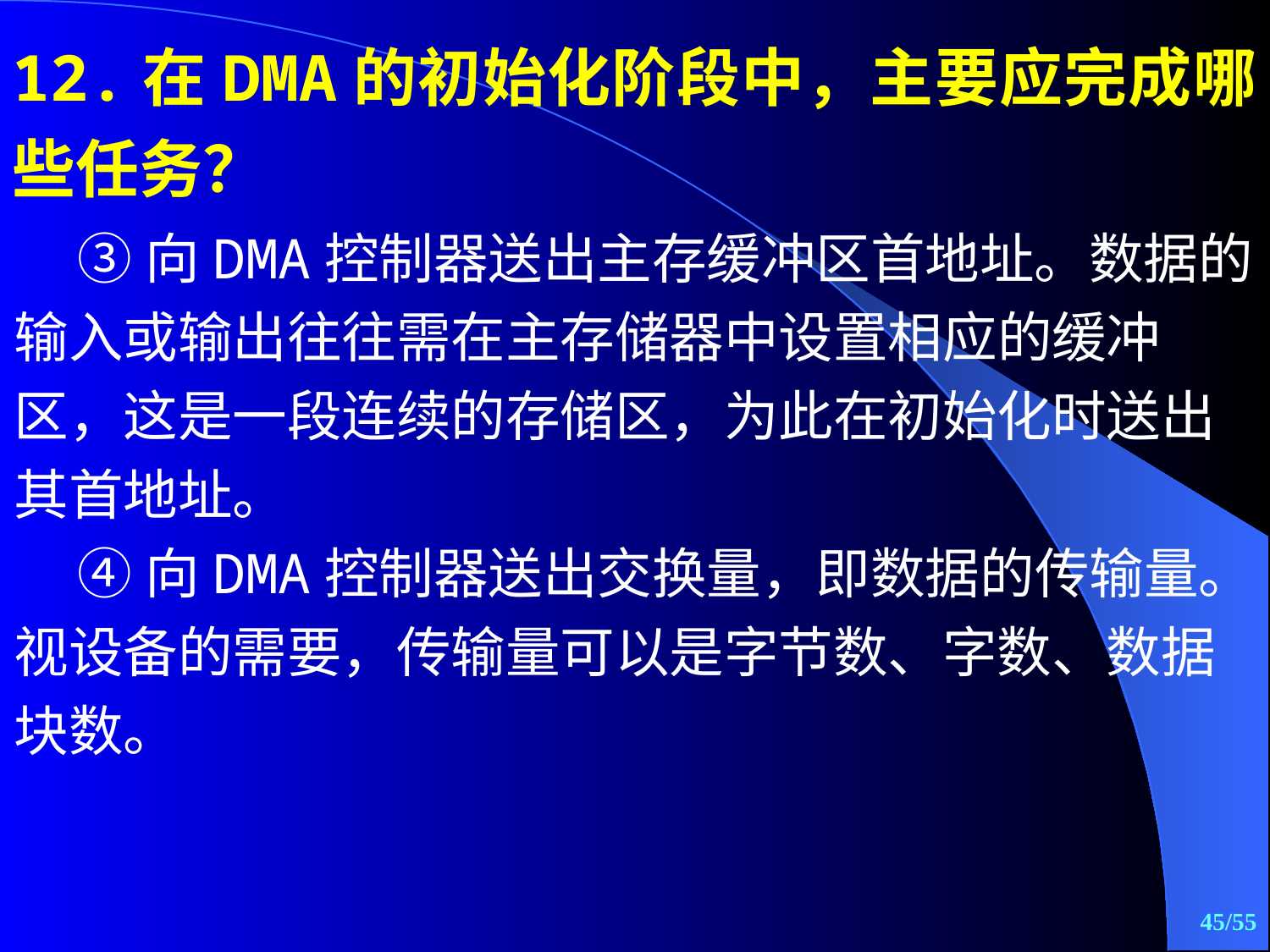

12.在DMA的初始化阶段中，主要应完成哪些任务？
③向DMA控制器送出主存缓冲区首地址。数据的输入或输出往往需在主存储器中设置相应的缓冲区，这是一段连续的存储区，为此在初始化时送出其首地址。
④向DMA控制器送出交换量，即数据的传输量。视设备的需要，传输量可以是字节数、字数、数据块数。
45/55